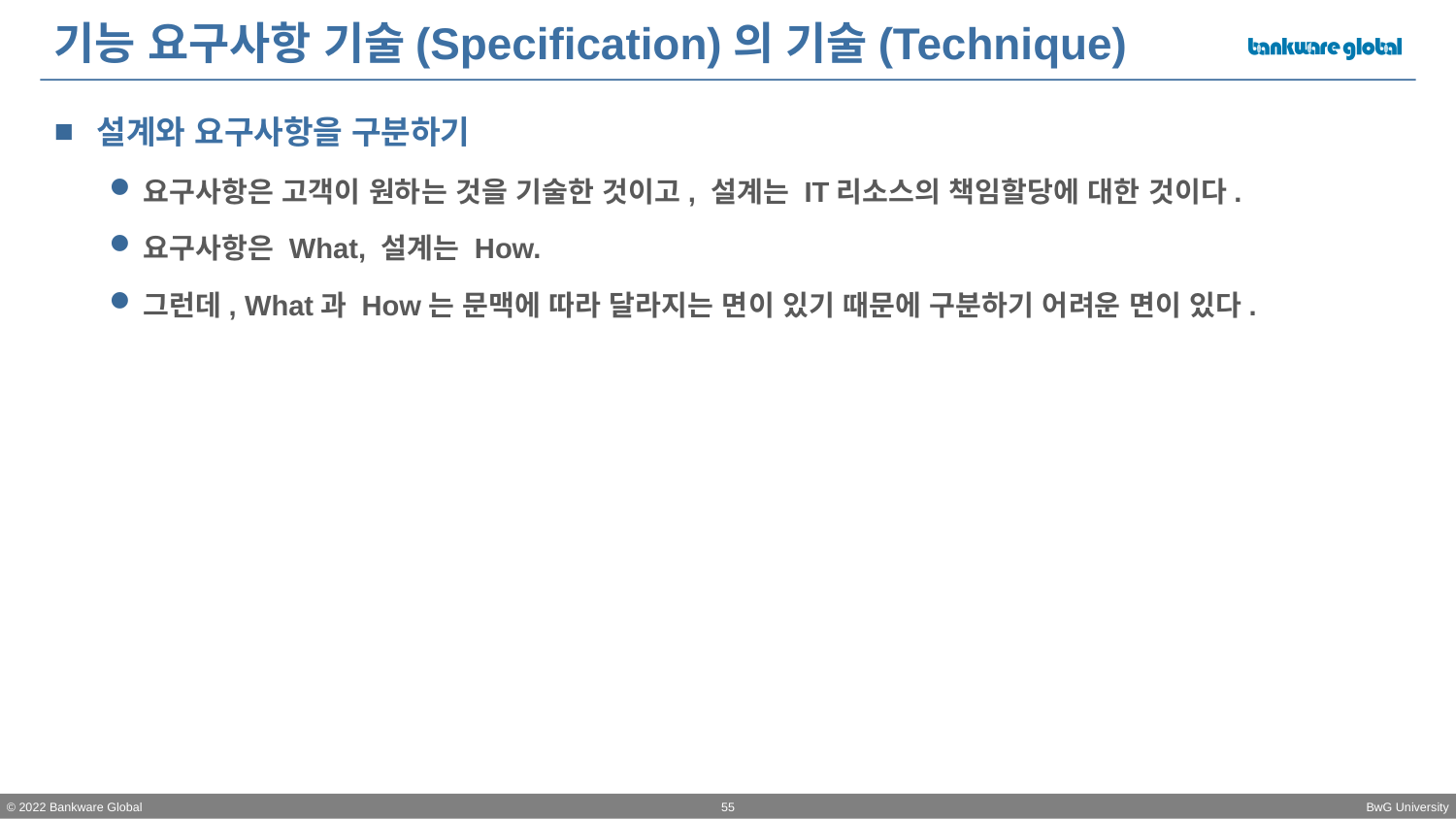

# 기능 요구사항 기술(Specification)의 기술(Technique)
설계와 요구사항을 구분하기
요구사항은 고객이 원하는 것을 기술한 것이고, 설계는 IT리소스의 책임할당에 대한 것이다.
요구사항은 What, 설계는 How.
그런데, What과 How는 문맥에 따라 달라지는 면이 있기 때문에 구분하기 어려운 면이 있다.

55